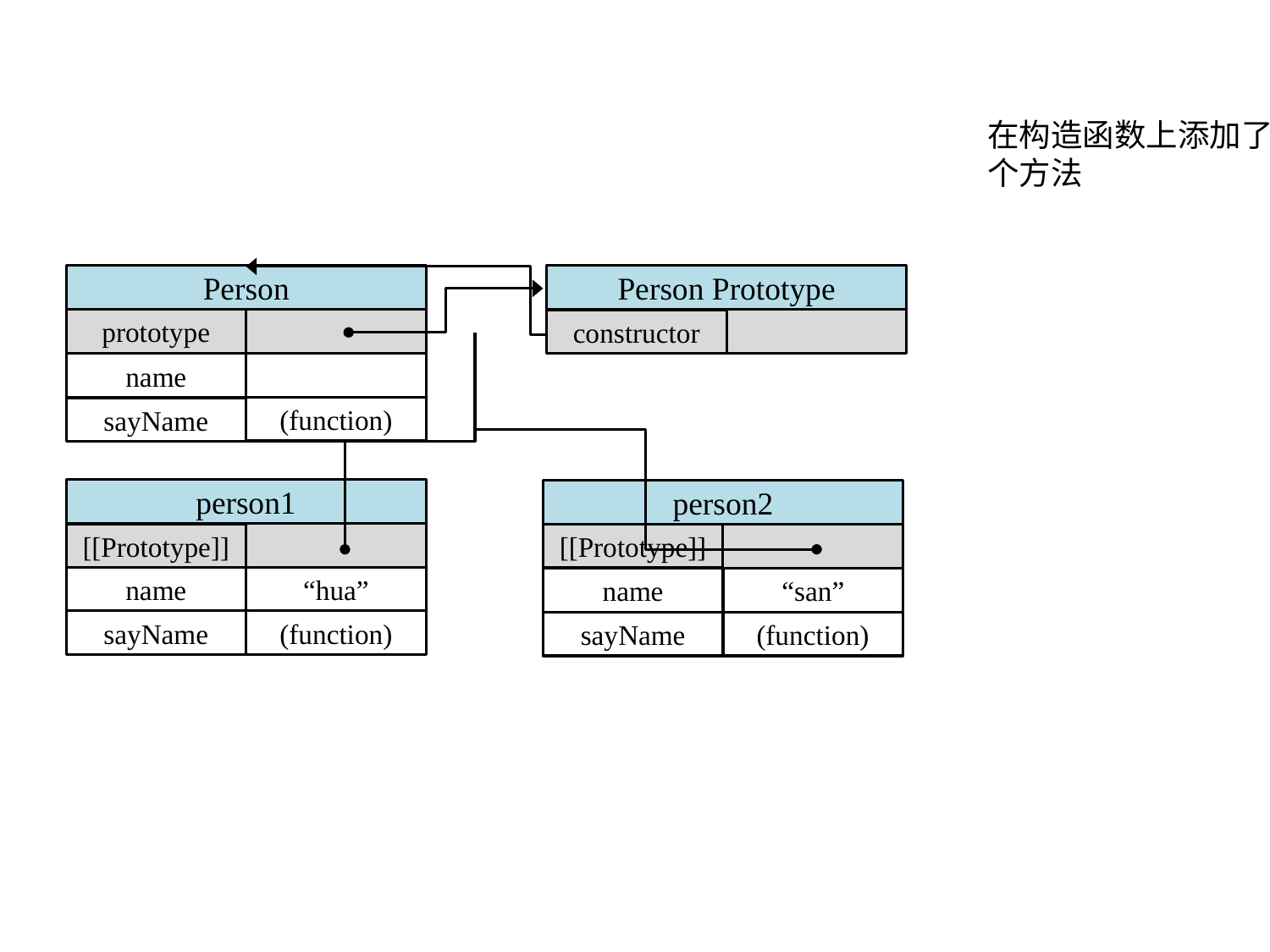

在构造函数上添加了一个方法
Person

prototype
name

Person Prototype
constructor
person1

[[Prototype]]
name
“hua”
person2

[[Prototype]]
name
“san”
(function)
sayName
sayName
(function)
sayName
(function)